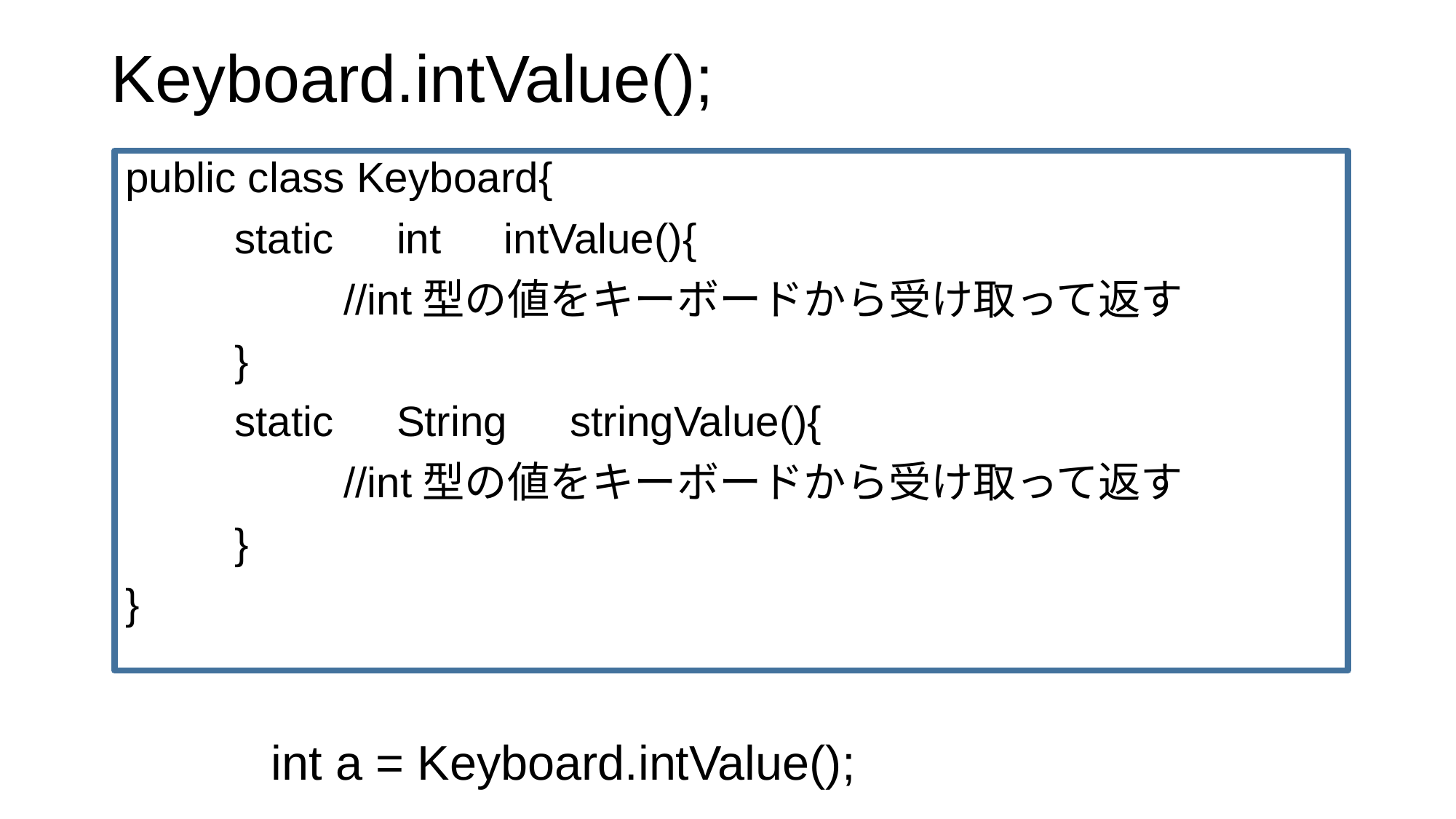

# Keyboard.intValue();
public class Keyboard{
	static　int　intValue(){
		//int型の値をキーボードから受け取って返す
	}
	static　String　stringValue(){
		//int型の値をキーボードから受け取って返す
	}
}
int a = Keyboard.intValue();